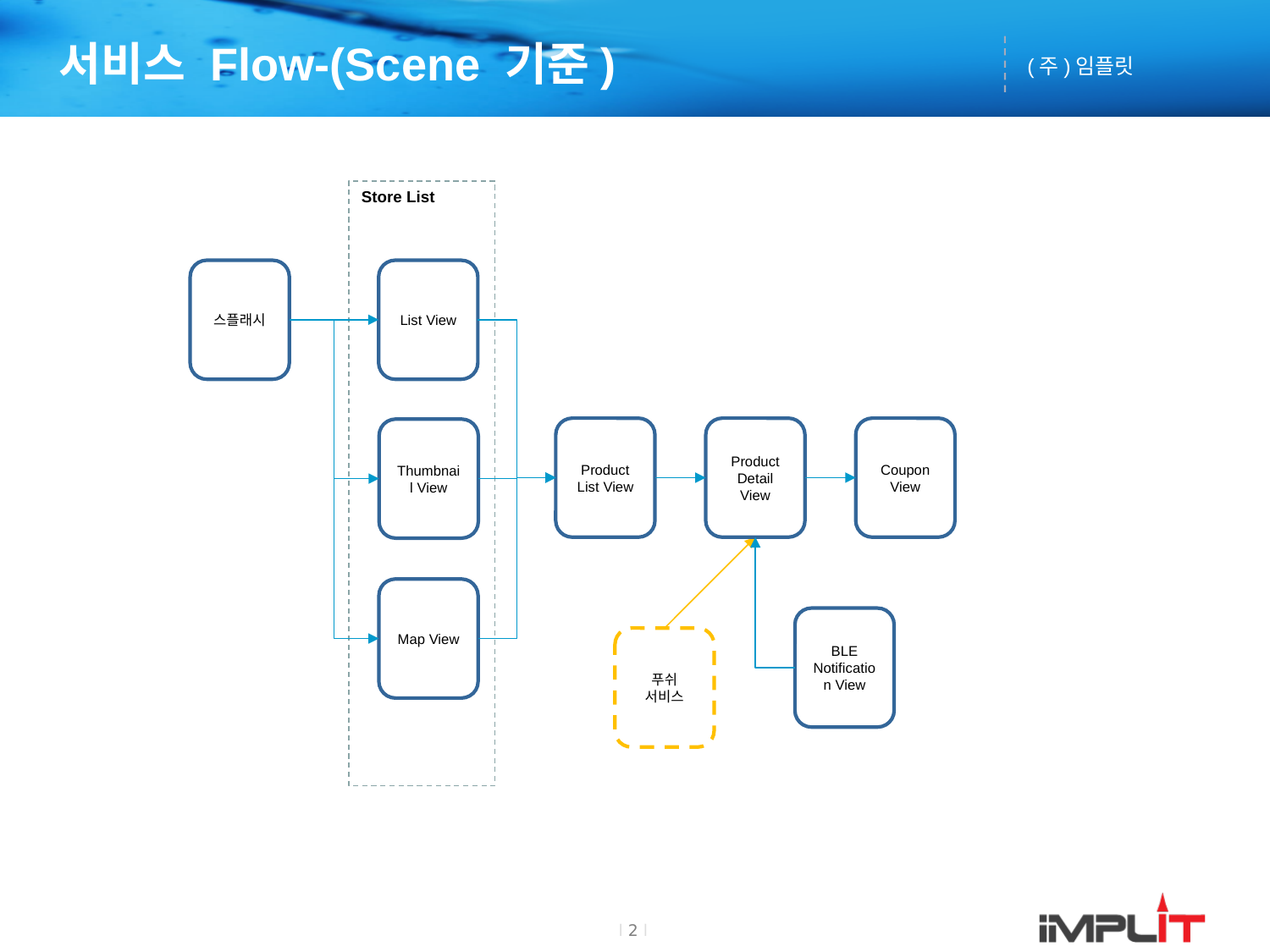

# 서비스 Flow-(Scene 기준)
Store List
스플래시
List View
Product
List View
Product Detail View
Coupon View
Thumbnail View
Map View
BLE Notification View
푸쉬 서비스